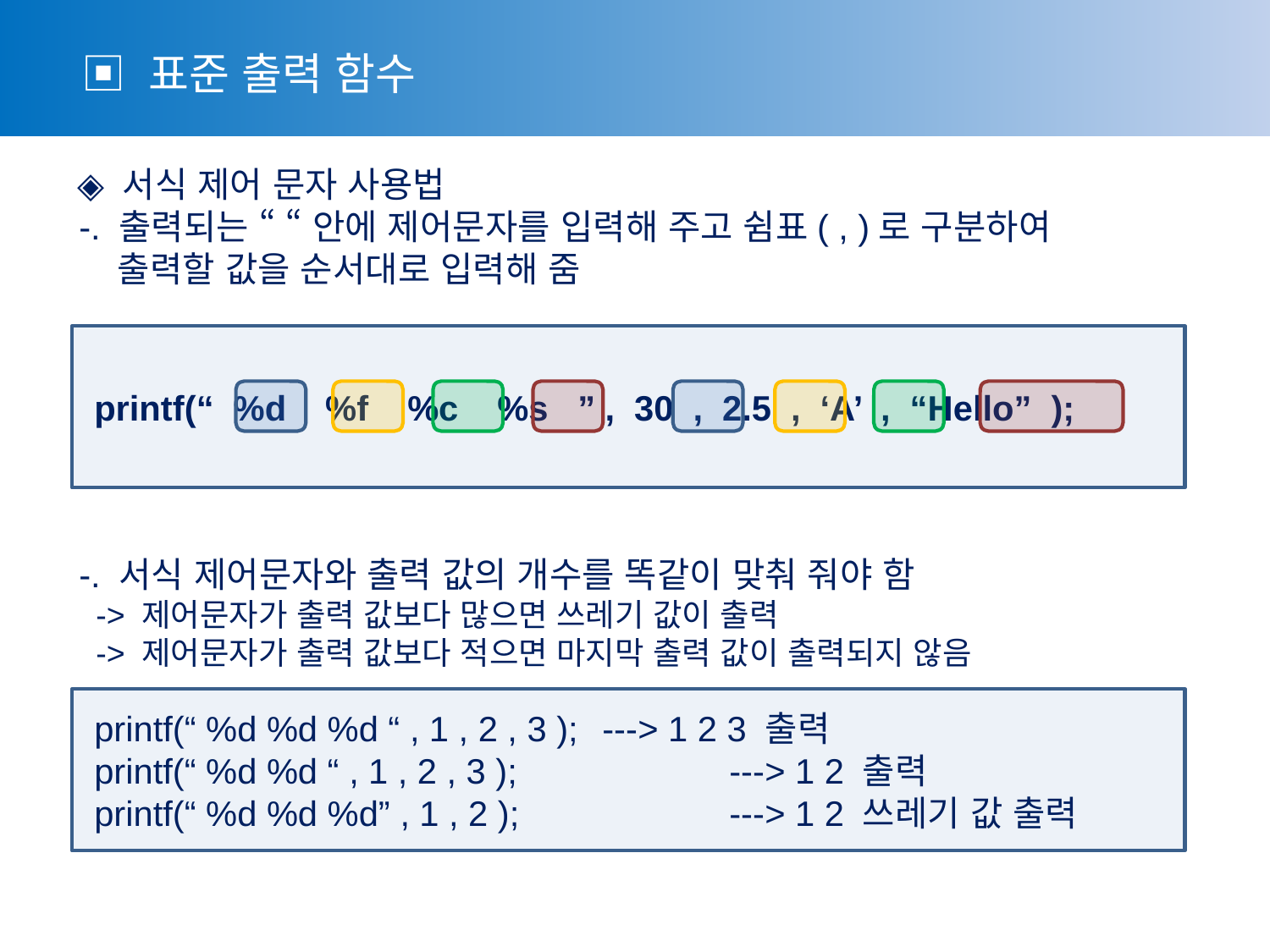

▣ 표준 출력 함수
 ◈ 서식 제어 문자 사용법
 -. 출력되는 “ “ 안에 제어문자를 입력해 주고 쉼표( , )로 구분하여
    출력할 값을 순서대로 입력해 줌

 printf(“  %d    %f    %c    %s   ” ,  30  ,  2.5  ,  ‘A’  ,  “Hello”  );

 -. 서식 제어문자와 출력 값의 개수를 똑같이 맞춰 줘야 함
   -> 제어문자가 출력 값보다 많으면 쓰레기 값이 출력
   -> 제어문자가 출력 값보다 적으면 마지막 출력 값이 출력되지 않음
 printf(“ %d %d %d “ , 1 , 2 , 3 );	 ---> 1 2 3 출력
 printf(“ %d %d “ , 1 , 2 , 3 );		 ---> 1 2 출력
 printf(“ %d %d %d” , 1 , 2 );		 ---> 1 2 쓰레기 값 출력